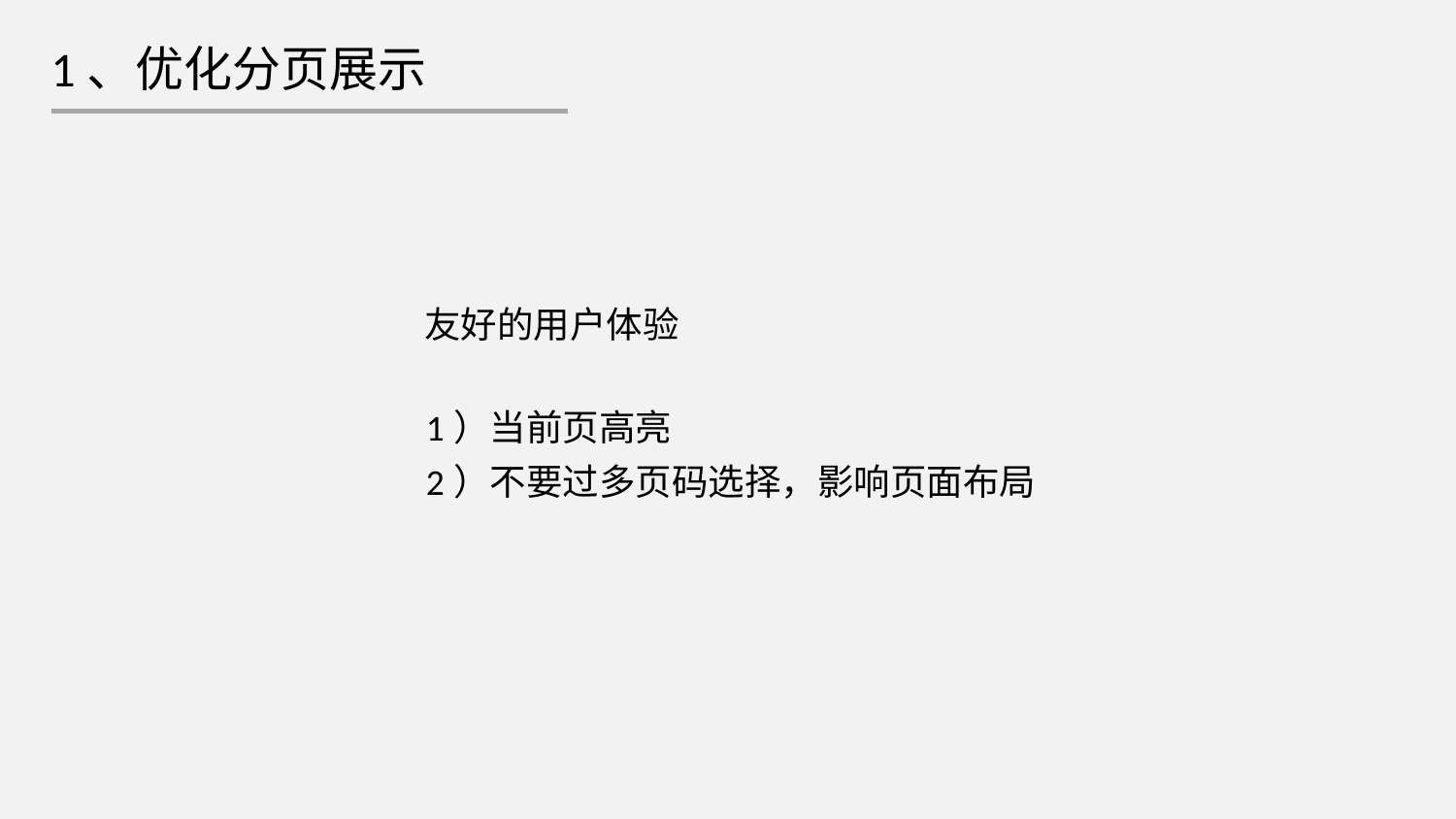

1、优化分页展示
友好的用户体验
1）当前页高亮
2）不要过多页码选择，影响页面布局